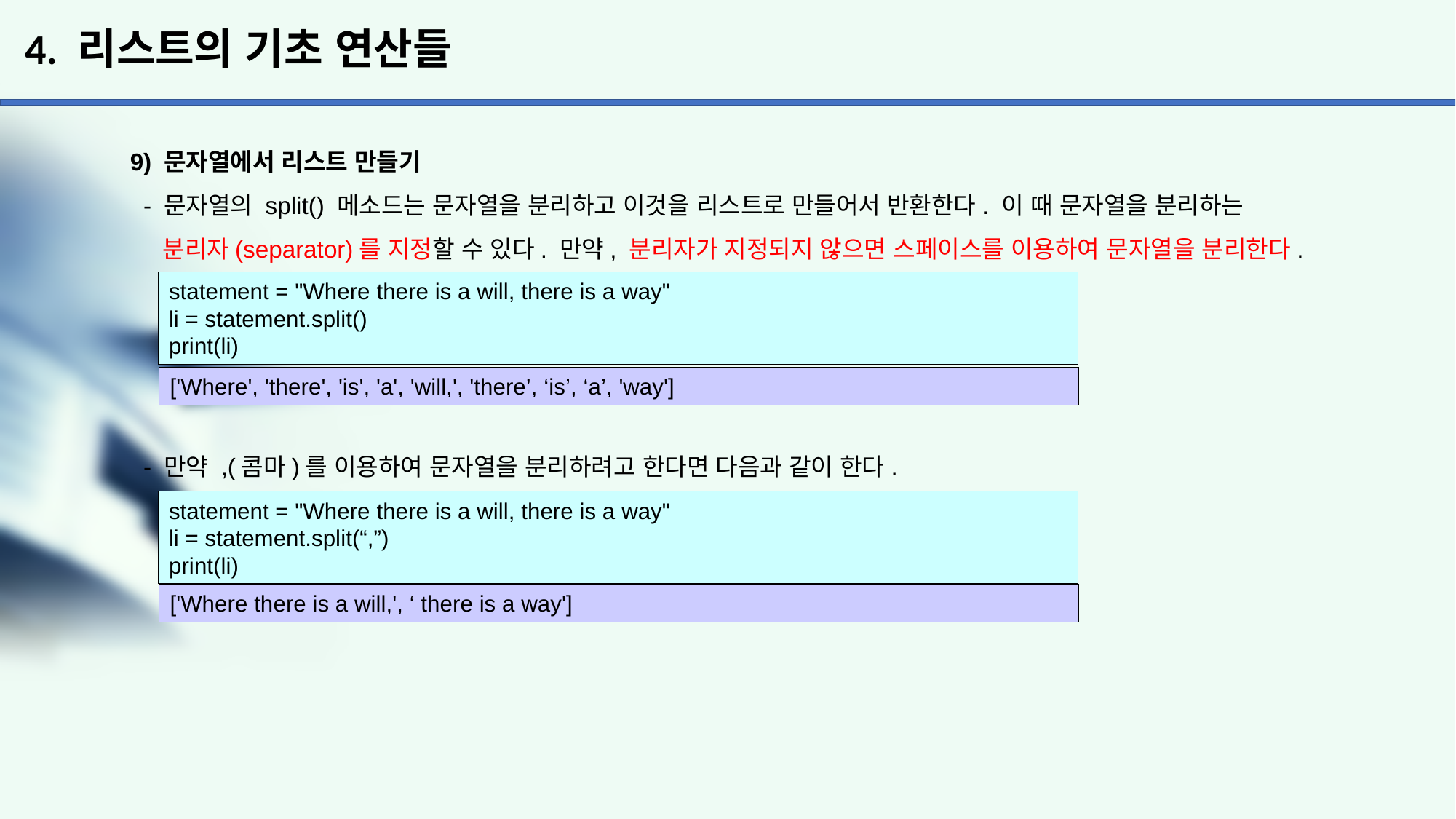

# 4. 리스트의 기초 연산들
9) 문자열에서 리스트 만들기
  - 문자열의 split() 메소드는 문자열을 분리하고 이것을 리스트로 만들어서 반환한다. 이 때 문자열을 분리하는
    분리자(separator)를 지정할 수 있다. 만약, 분리자가 지정되지 않으면 스페이스를 이용하여 문자열을 분리한다.

  - 만약 ,(콤마)를 이용하여 문자열을 분리하려고 한다면 다음과 같이 한다.

statement = "Where there is a will, there is a way"
li = statement.split()
print(li)
['Where', 'there', 'is', 'a', 'will,', 'there’, ‘is’, ‘a’, 'way']
statement = "Where there is a will, there is a way"
li = statement.split(“,”)
print(li)
['Where there is a will,', ‘ there is a way']